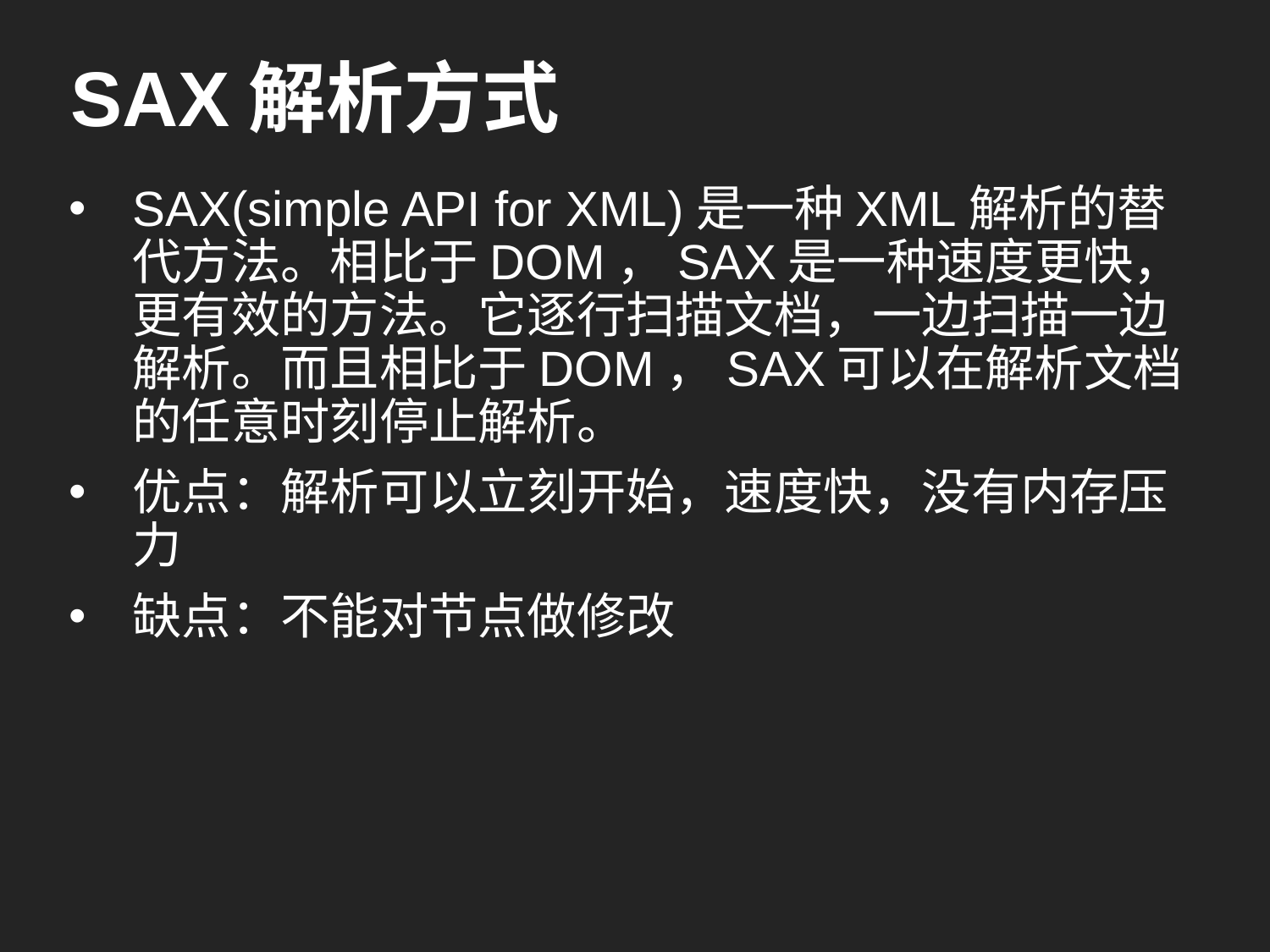

# SAX解析方式
SAX(simple API for XML)是一种XML解析的替代方法。相比于DOM，SAX是一种速度更快，更有效的方法。它逐行扫描文档，一边扫描一边解析。而且相比于DOM，SAX可以在解析文档的任意时刻停止解析。
优点：解析可以立刻开始，速度快，没有内存压力
缺点：不能对节点做修改